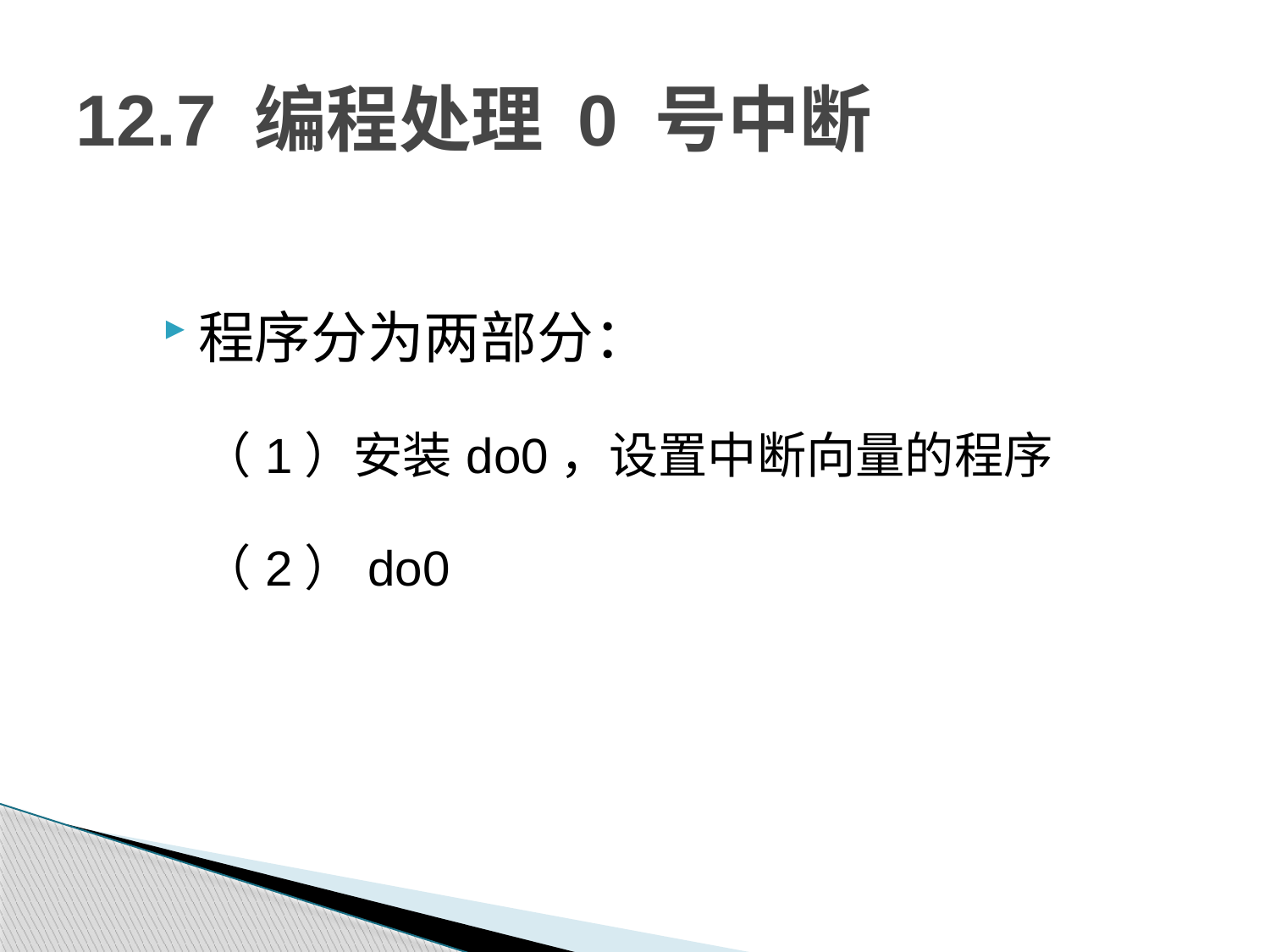

# 12.7 编程处理 0 号中断
程序分为两部分：
（1）安装do0，设置中断向量的程序
（2）do0